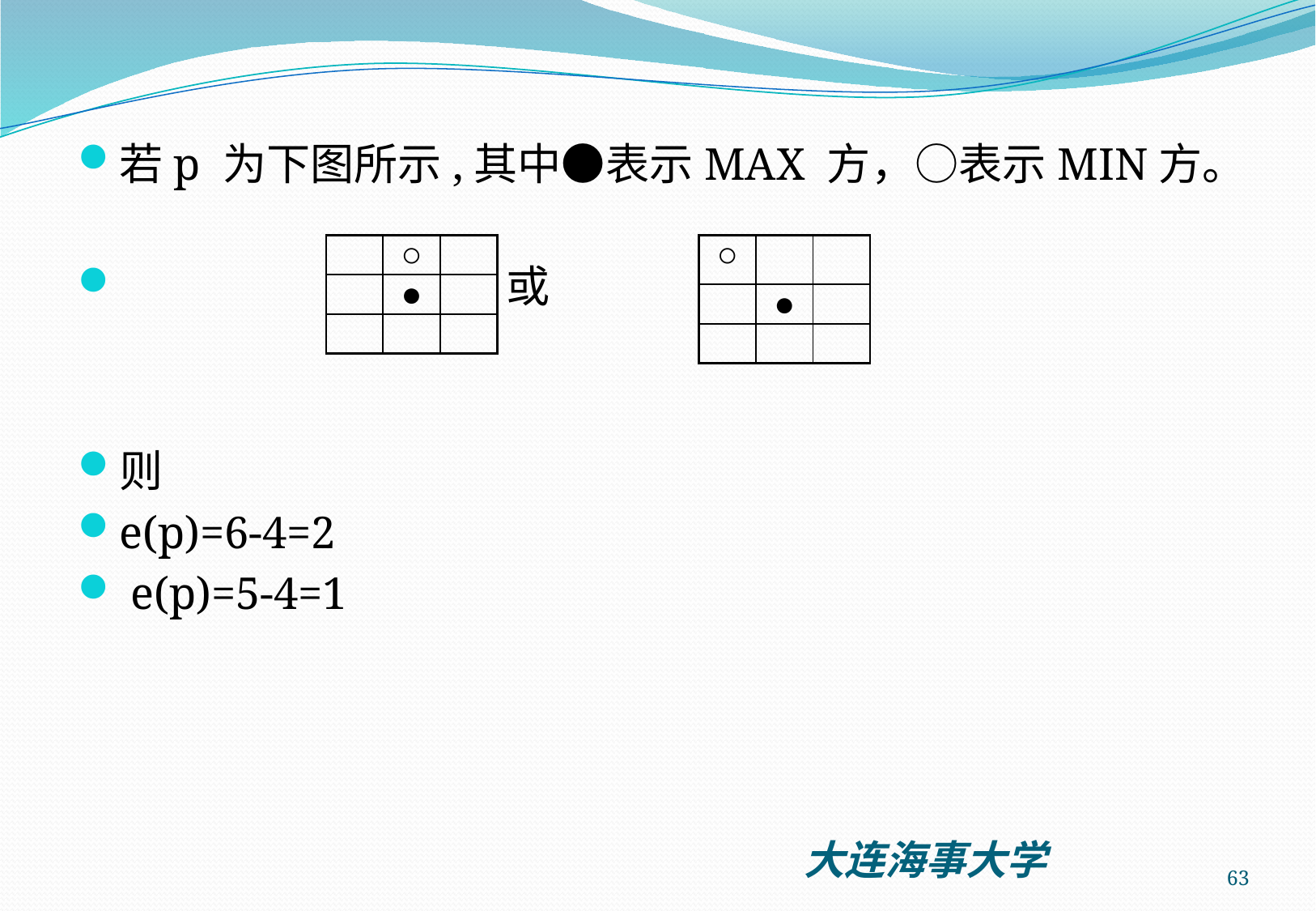

若p 为下图所示,其中●表示MAX 方，○表示MIN方。

                                      或

则
e(p)=6-4=2
 e(p)=5-4=1

|  | ○ |  |
| --- | --- | --- |
|  | ● |  |
|  |  |  |
| ○ |  |  |
| --- | --- | --- |
|  | ● |  |
|  |  |  |
63